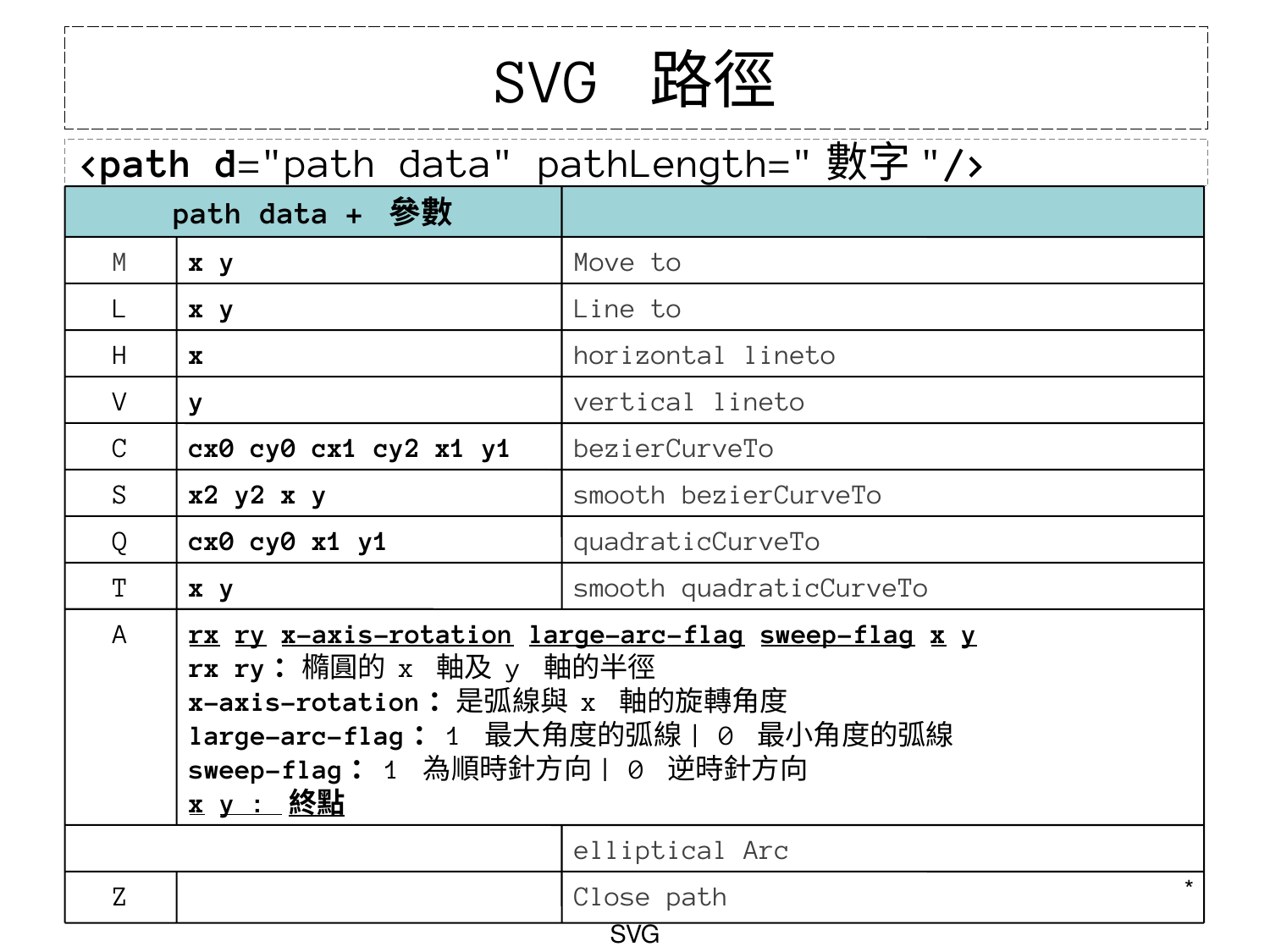

# SVG 路徑
<path d="path data" pathLength="數字"/>

path data + 參數

M

x y

Move to
L

x y
Line to
H

x
horizontal lineto
V

y
vertical lineto
C

cx0 cy0 cx1 cy2 x1 y1
bezierCurveTo
S

x2 y2 x y
smooth bezierCurveTo
Q

cx0 cy0 x1 y1
quadraticCurveTo
T

x y
smooth quadraticCurveTo
A

rx ry x-axis-rotation large-arc-flag sweep-flag x y
rx ry：橢圓的 x 軸及 y 軸的半徑
x-axis-rotation：是弧線與 x 軸的旋轉角度
large-arc-flag：1 最大角度的弧線| 0 最小角度的弧線
sweep-flag：1 為順時針方向| 0 逆時針方向
x y : 終點

elliptical Arc

Z

Close path

*
SVG